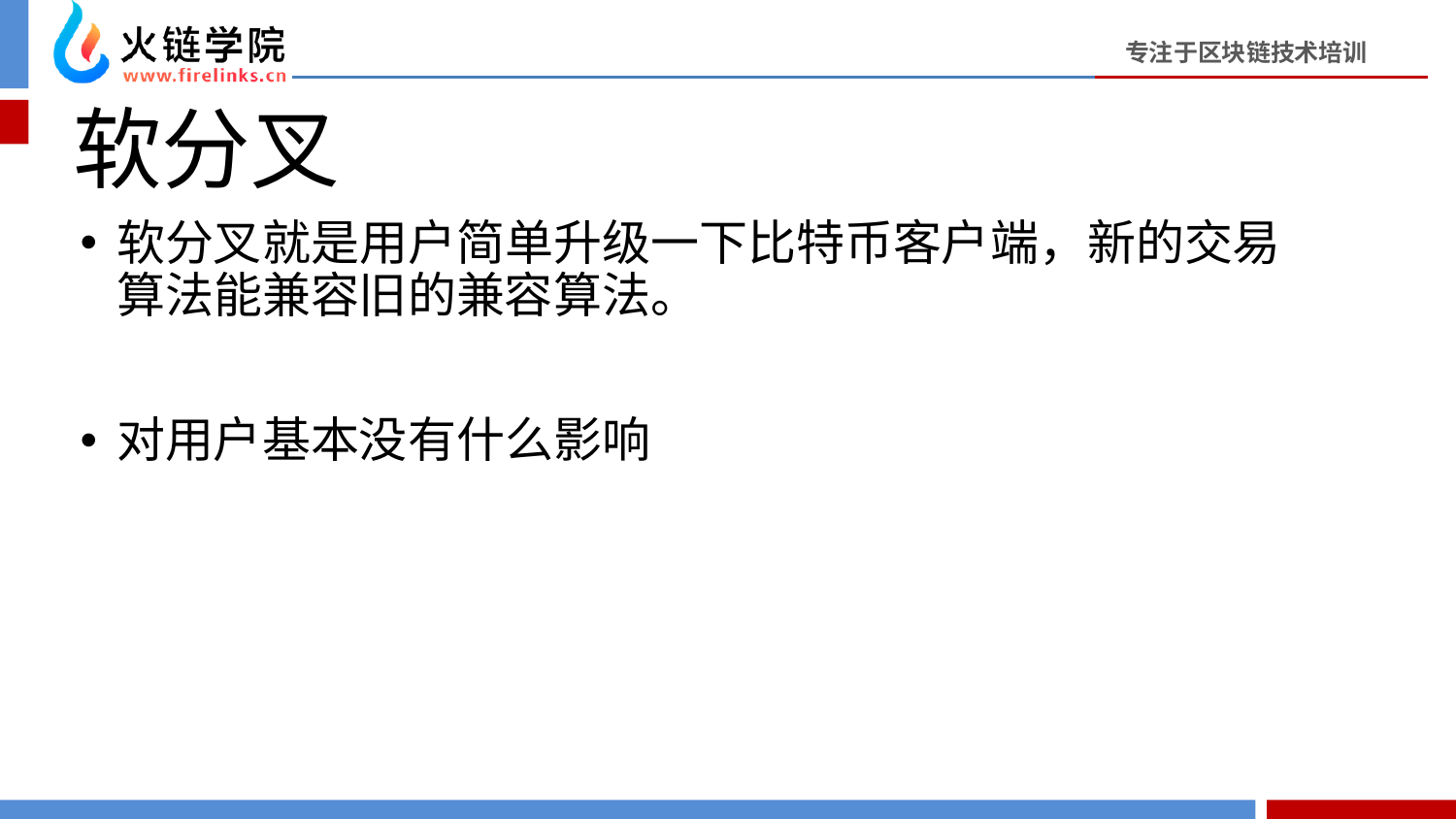

# 软分叉
软分叉就是用户简单升级一下比特币客户端，新的交易算法能兼容旧的兼容算法。

对用户基本没有什么影响
37